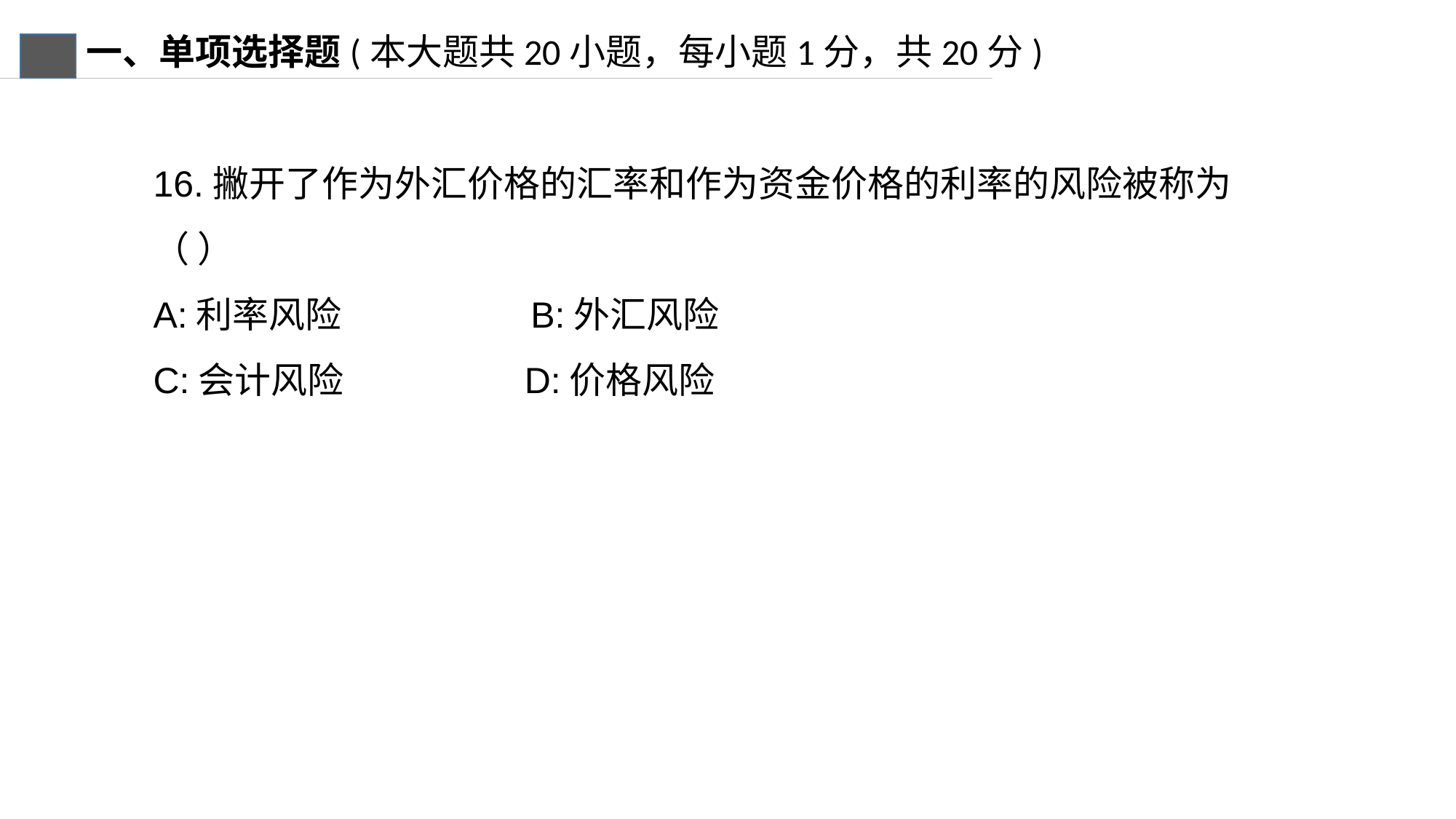

一、单项选择题(本大题共20小题，每小题1分，共20分)

16.撇开了作为外汇价格的汇率和作为资金价格的利率的风险被称为（ ）
A:利率风险                      B:外汇风险
C:会计风险                     D:价格风险